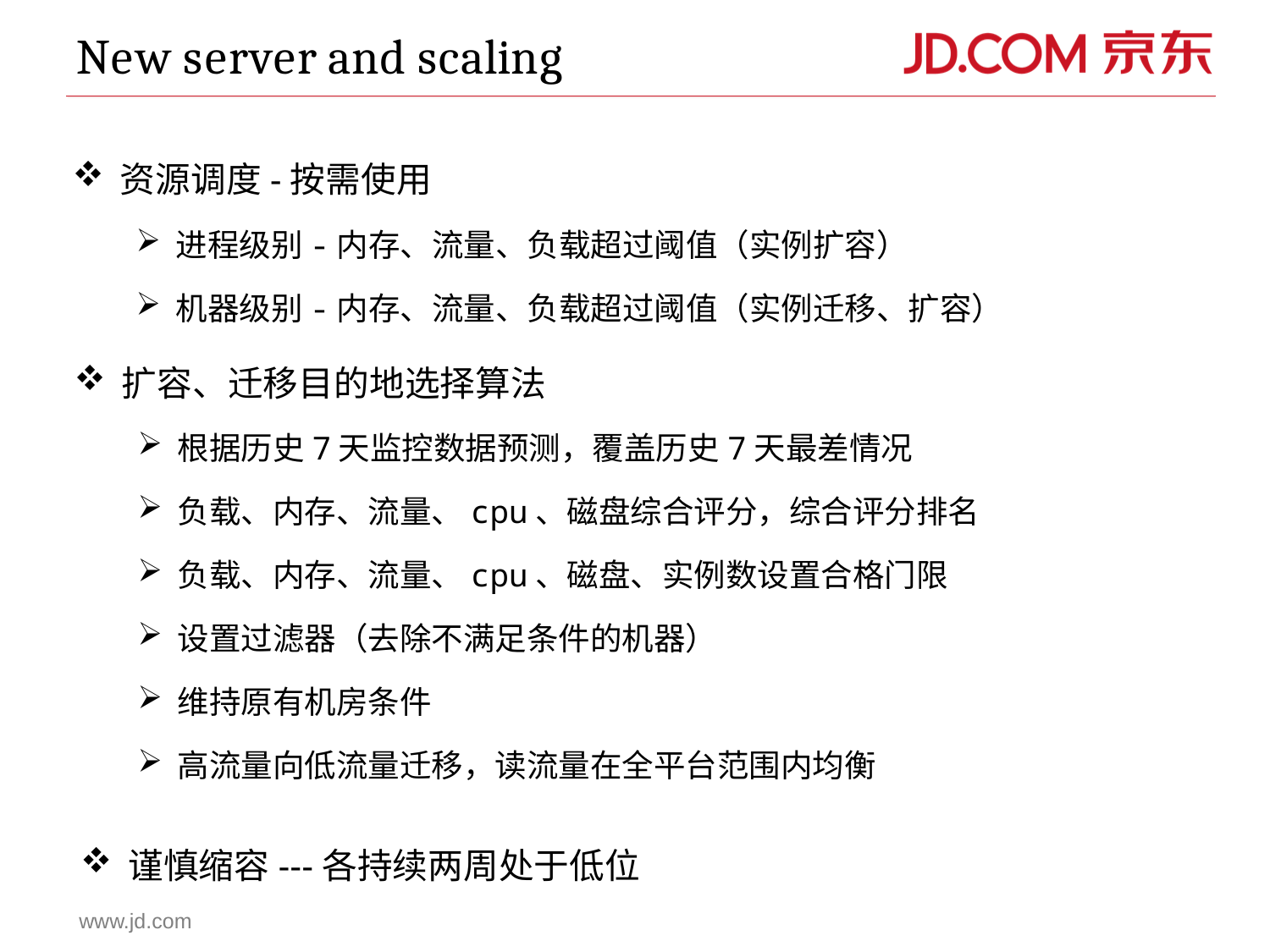

# New server and scaling
资源调度-按需使用
进程级别-内存、流量、负载超过阈值（实例扩容）
机器级别-内存、流量、负载超过阈值（实例迁移、扩容）
扩容、迁移目的地选择算法
根据历史7天监控数据预测，覆盖历史7天最差情况
负载、内存、流量、cpu、磁盘综合评分，综合评分排名
负载、内存、流量、cpu、磁盘、实例数设置合格门限
设置过滤器（去除不满足条件的机器）
维持原有机房条件
高流量向低流量迁移，读流量在全平台范围内均衡

谨慎缩容---各持续两周处于低位